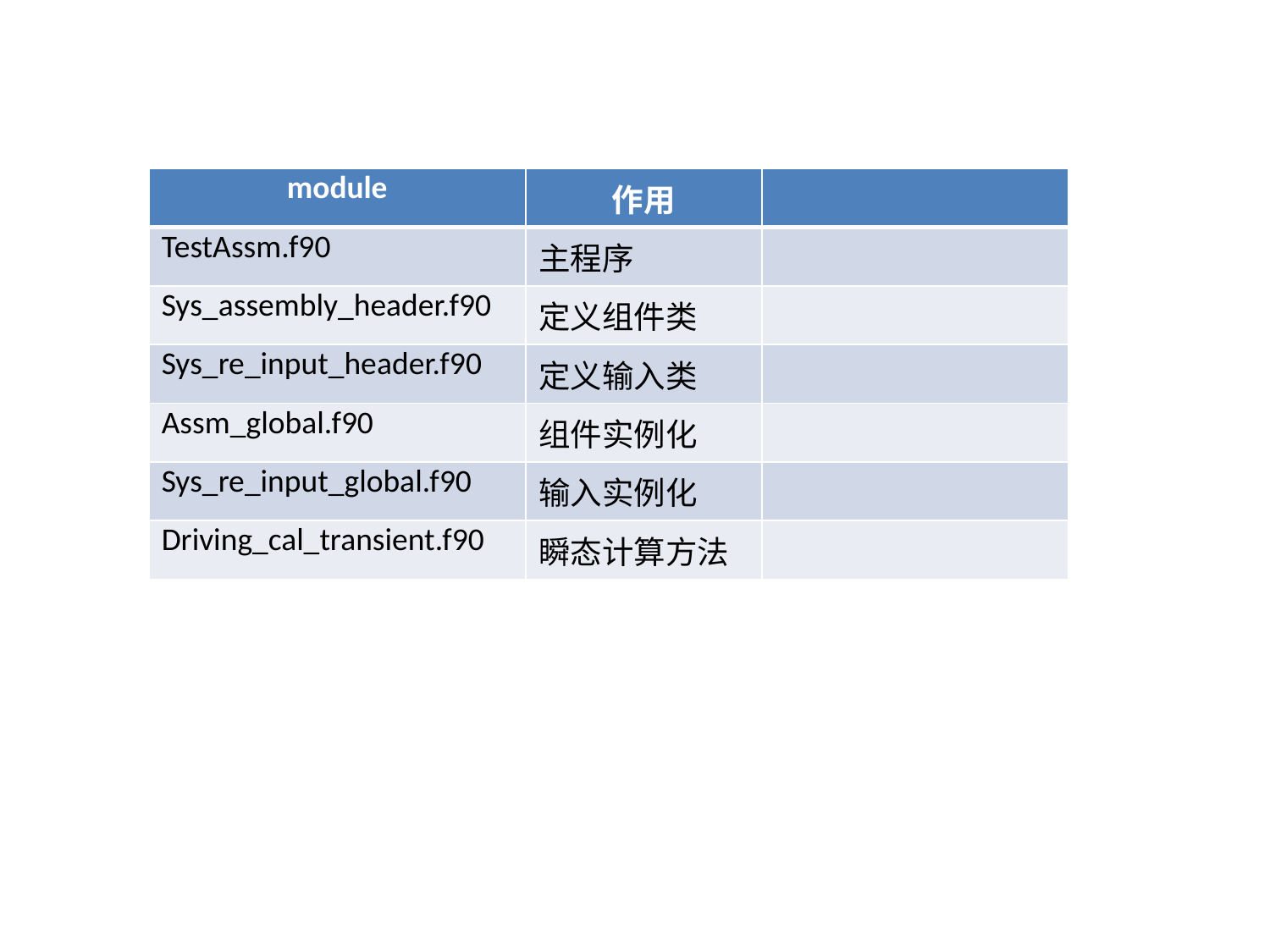

| module | 作用 |  |
| --- | --- | --- |
| TestAssm.f90 | 主程序 |  |
| Sys\_assembly\_header.f90 | 定义组件类 |  |
| Sys\_re\_input\_header.f90 | 定义输入类 |  |
| Assm\_global.f90 | 组件实例化 |  |
| Sys\_re\_input\_global.f90 | 输入实例化 |  |
| Driving\_cal\_transient.f90 | 瞬态计算方法 |  |